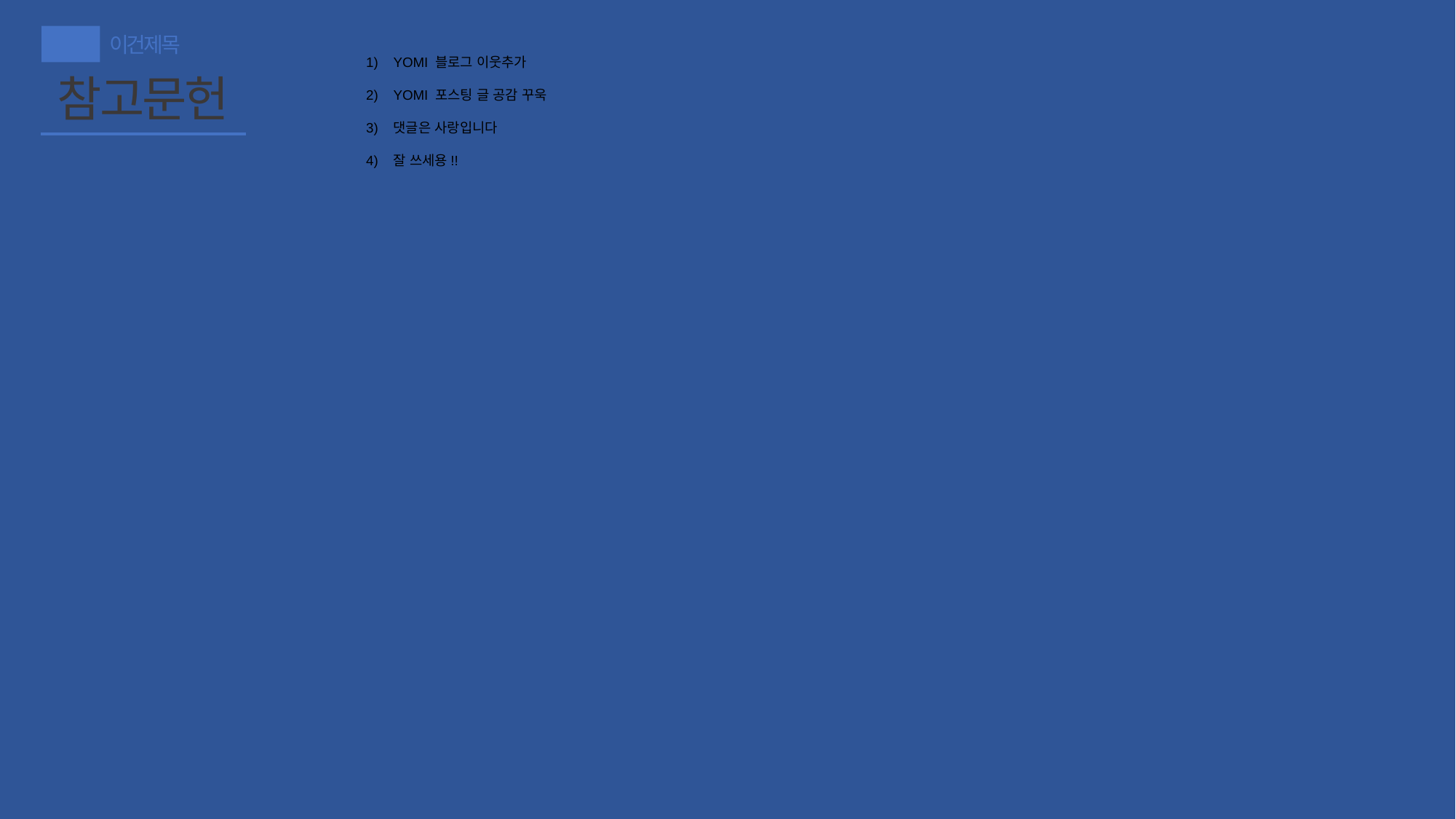

팀명
이건제목
YOMI 블로그 이웃추가

YOMI 포스팅 글 공감 꾸욱

댓글은 사랑입니다

잘 쓰세용!!
참고문헌